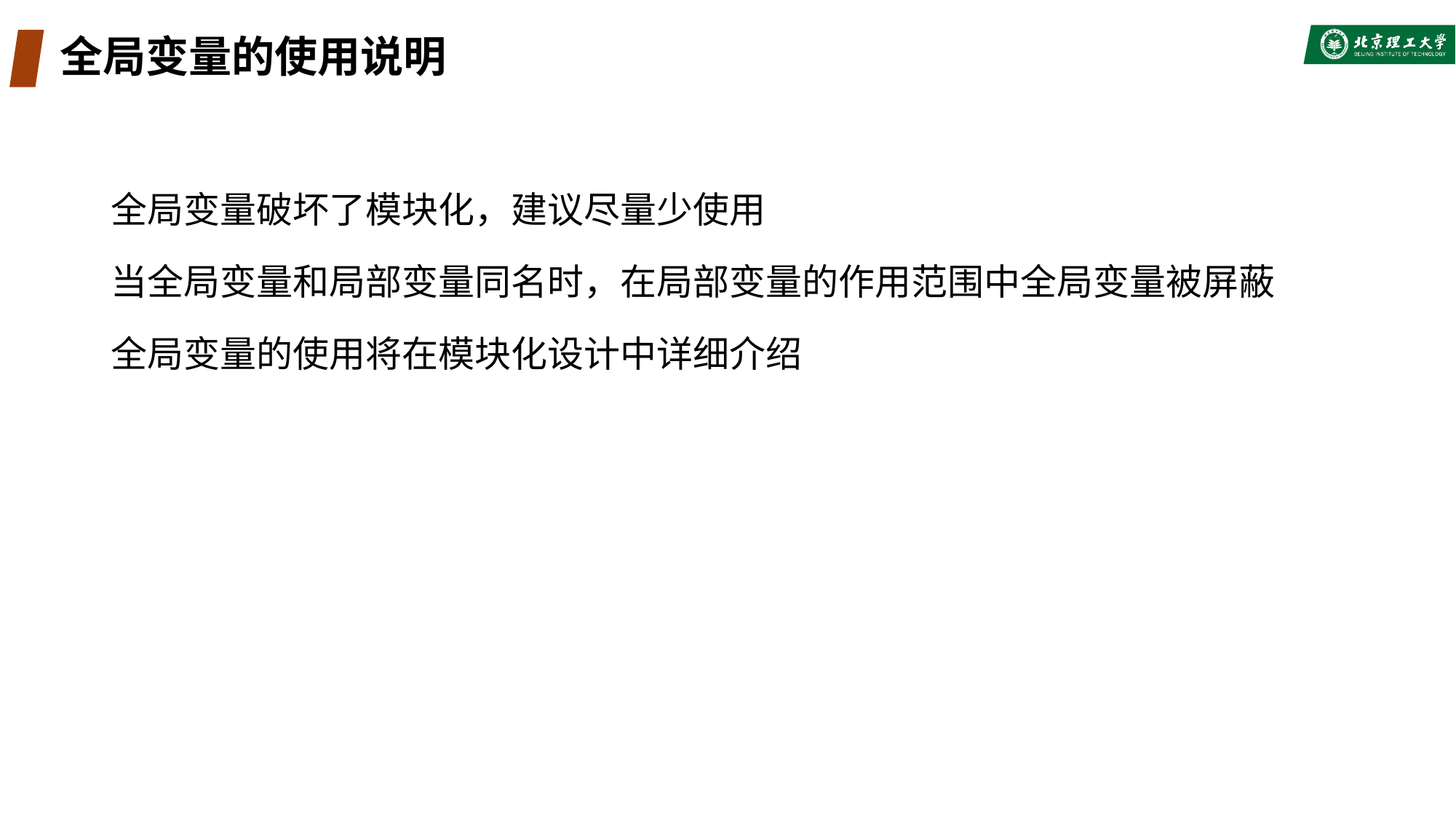

# 全局变量的使用说明
全局变量破坏了模块化，建议尽量少使用
当全局变量和局部变量同名时，在局部变量的作用范围中全局变量被屏蔽
全局变量的使用将在模块化设计中详细介绍